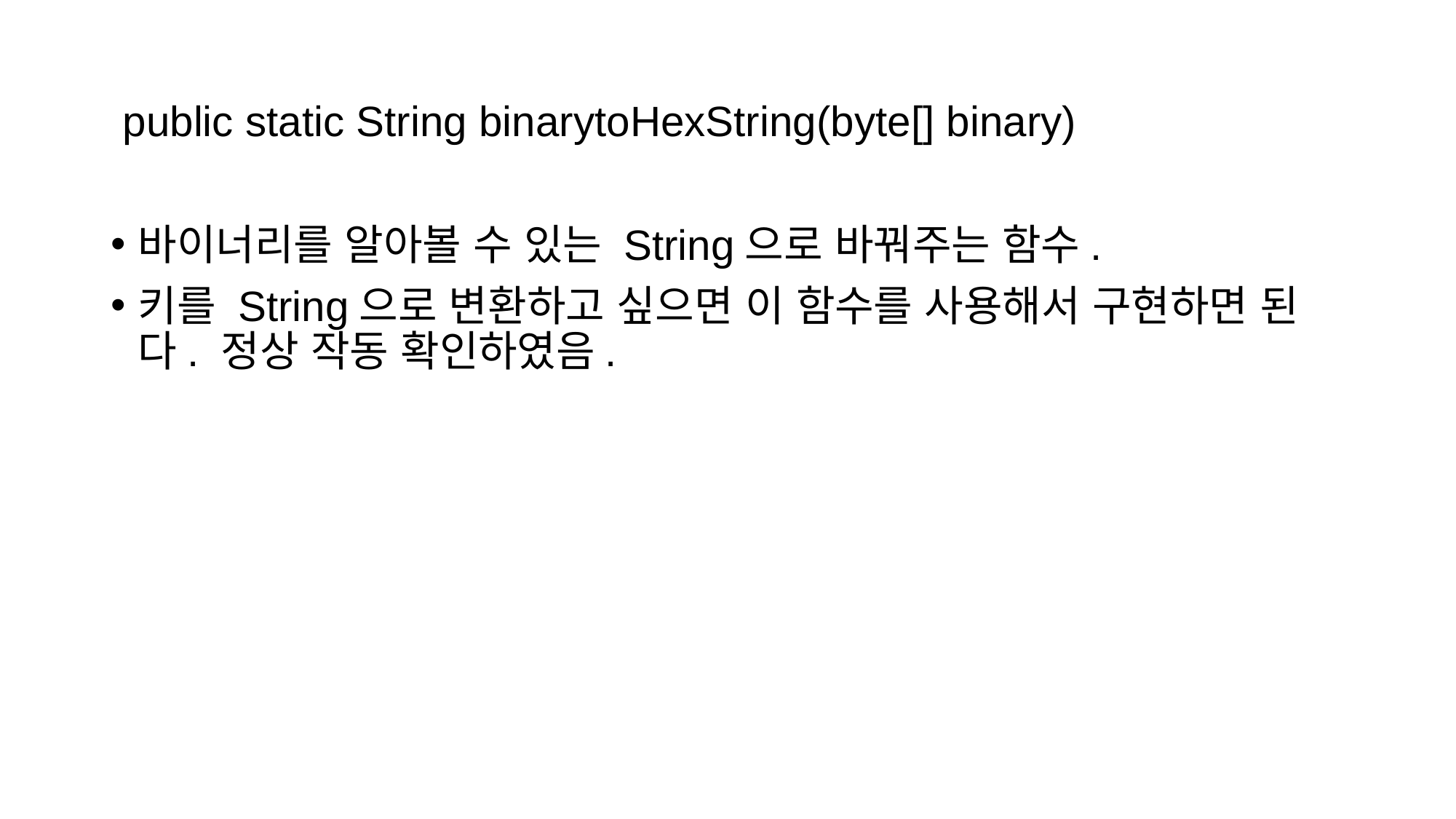

# public static String binarytoHexString(byte[] binary)
바이너리를 알아볼 수 있는 String으로 바꿔주는 함수.
키를 String으로 변환하고 싶으면 이 함수를 사용해서 구현하면 된다. 정상 작동 확인하였음.